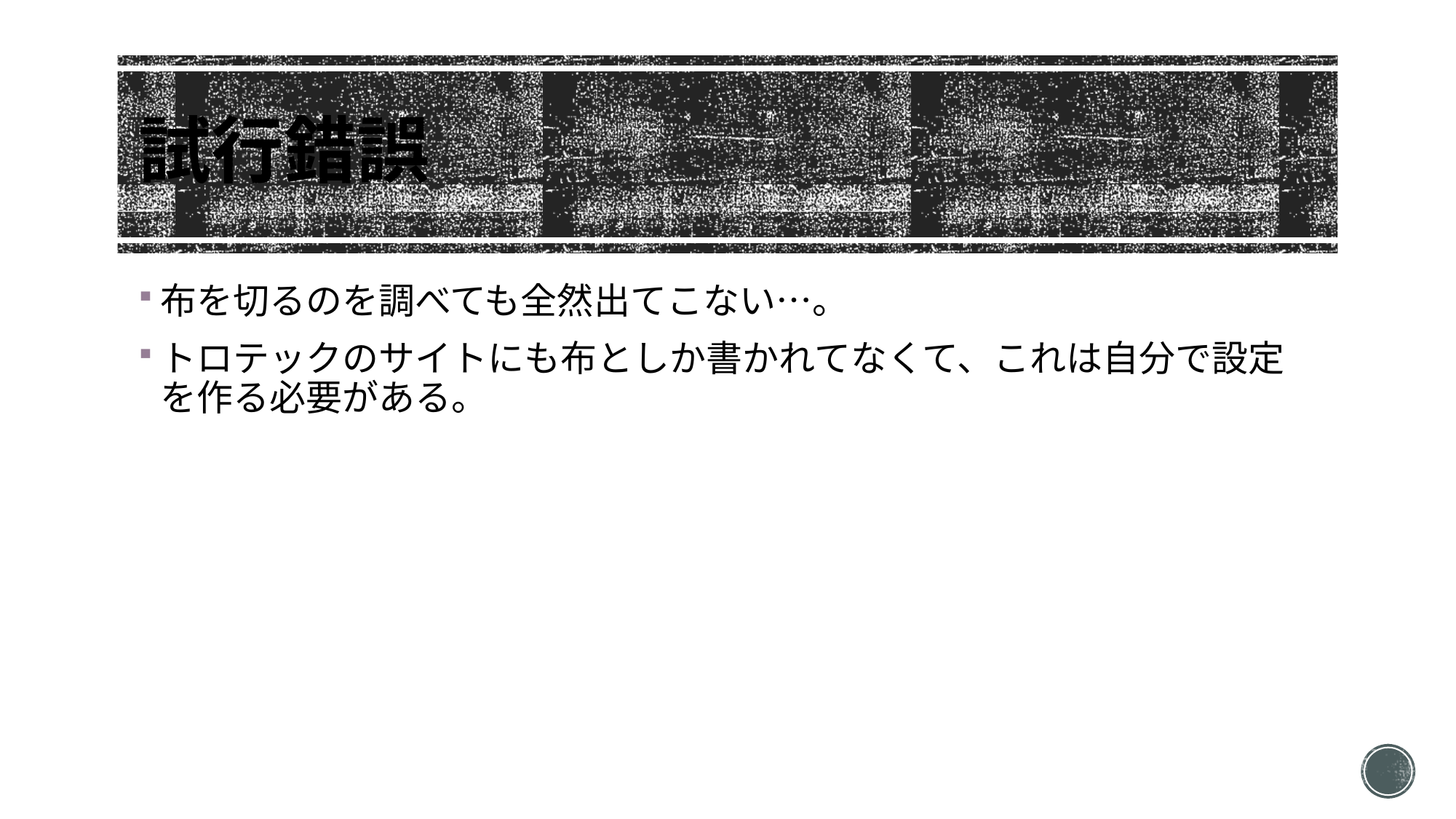

# 試行錯誤

布を切るのを調べても全然出てこない…。
トロテックのサイトにも布としか書かれてなくて、これは自分で設定を作る必要がある。